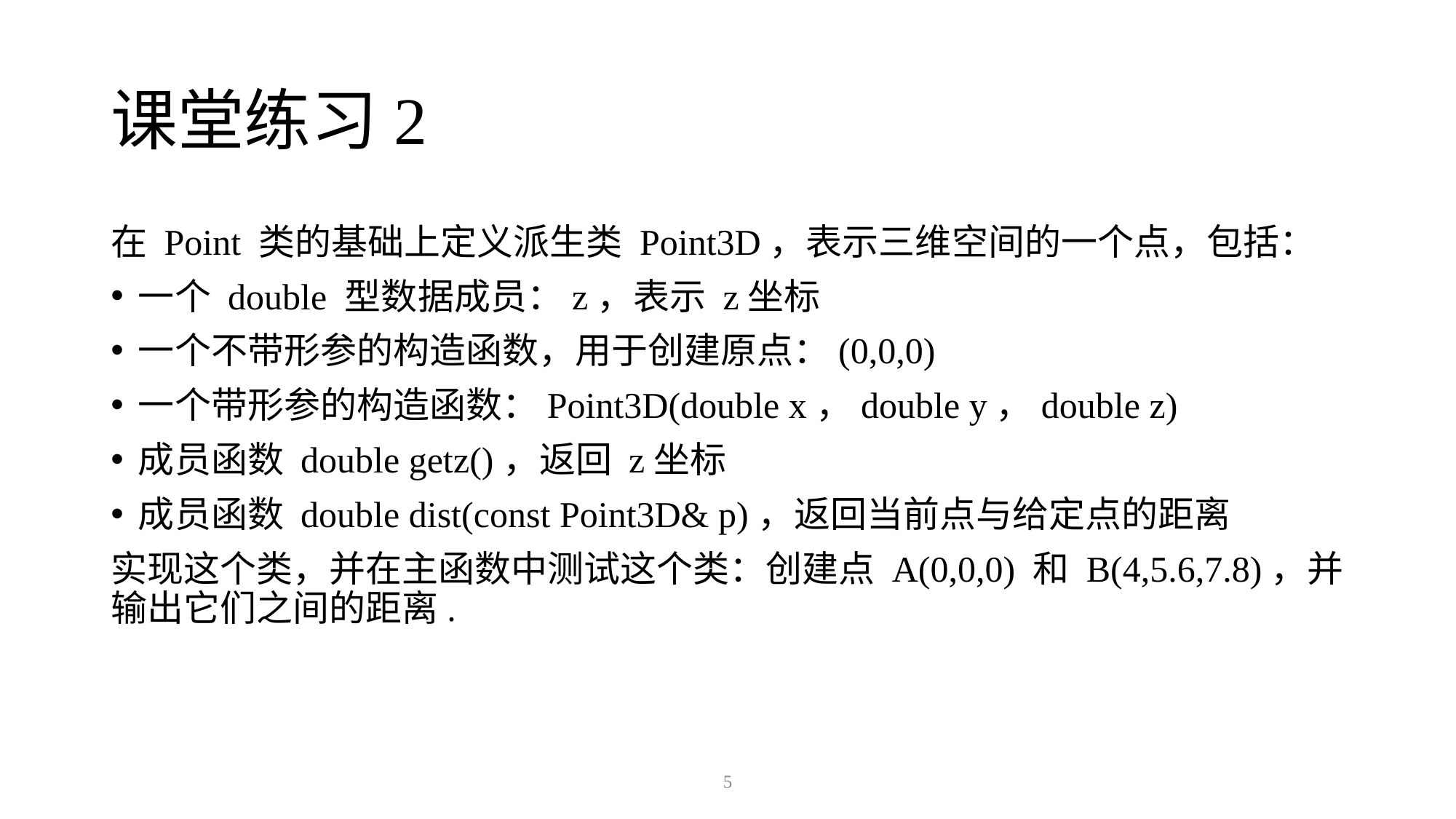

# 课堂练习2
在 Point 类的基础上定义派生类 Point3D，表示三维空间的一个点，包括：
一个 double 型数据成员：z，表示 z­坐标
一个不带形参的构造函数，用于创建原点：(0,0,0)
一个带形参的构造函数：Point3D(double x，double y，double z)
成员函数 double getz()，返回 z­坐标
成员函数 double dist(const Point3D& p)，返回当前点与给定点的距离
实现这个类，并在主函数中测试这个类：创建点 A(0,0,0) 和 B(4,5.6,7.8)，并输出它们之间的距离.
5